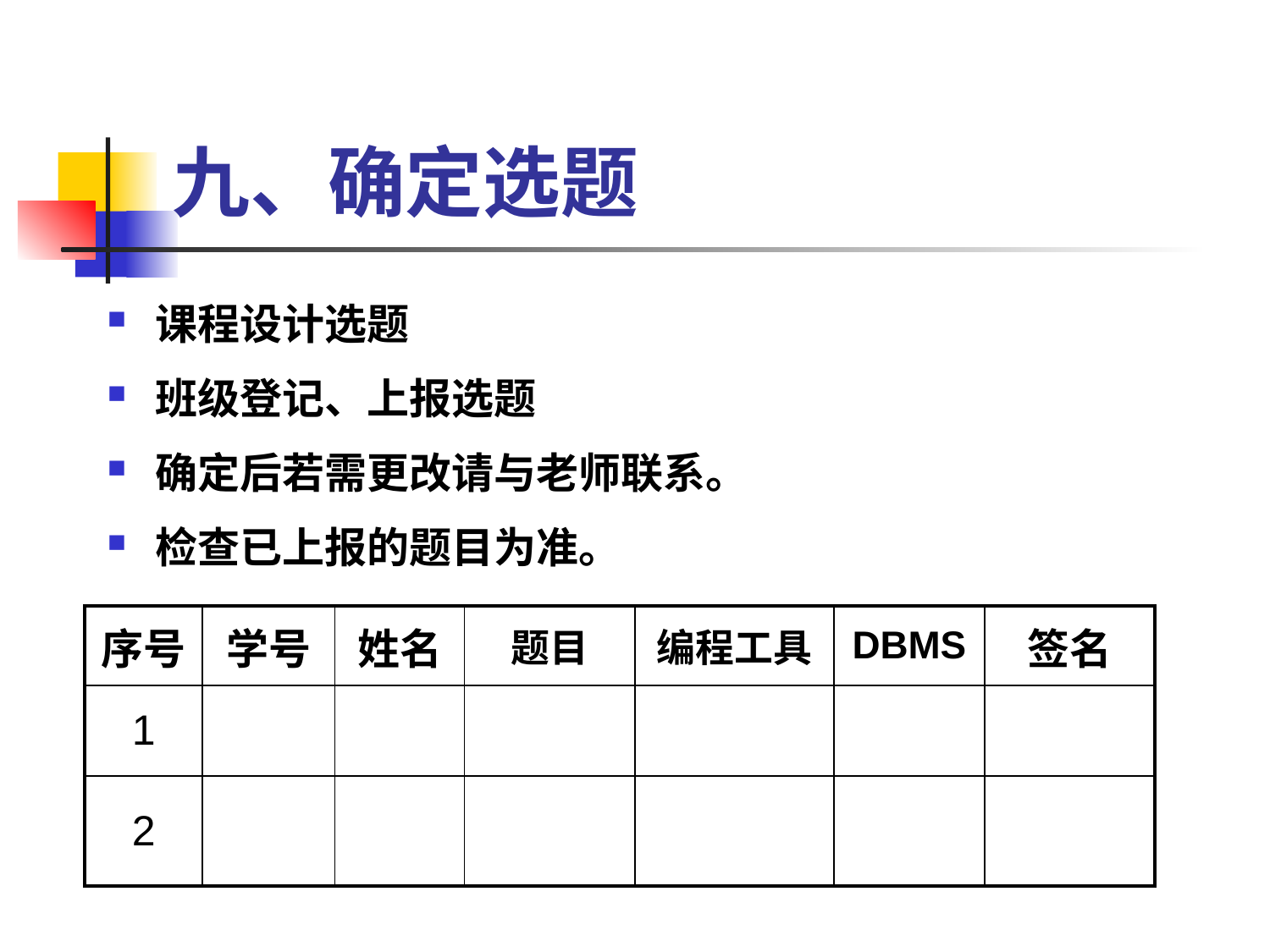

# 九、确定选题
课程设计选题
班级登记、上报选题
确定后若需更改请与老师联系。
检查已上报的题目为准。
| 序号 | 学号 | 姓名 | 题目 | 编程工具 | DBMS | 签名 |
| --- | --- | --- | --- | --- | --- | --- |
| 1 |  |  |  |  |  |  |
| 2 |  |  |  |  |  |  |
16